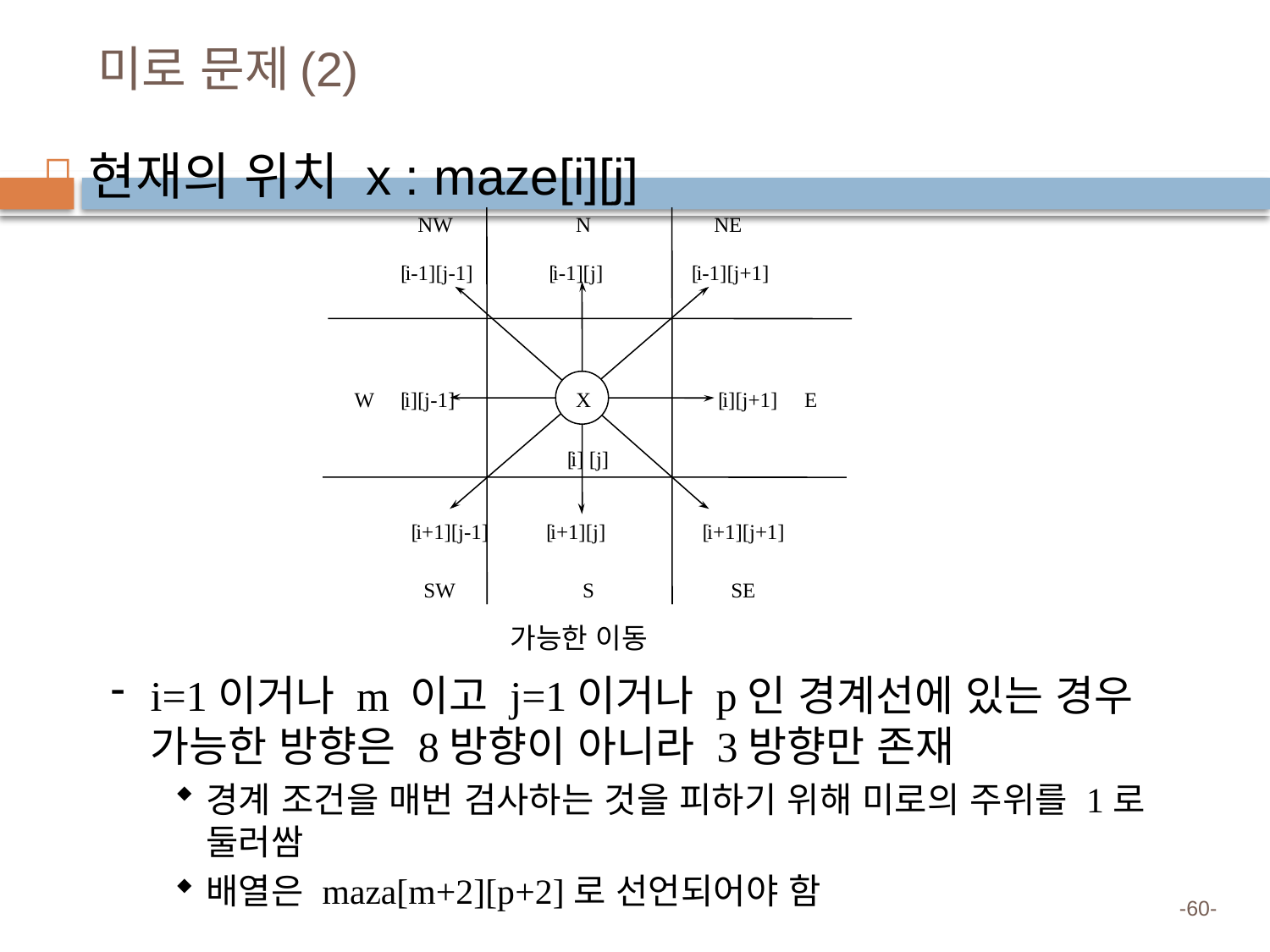

# 미로 문제(2)
현재의 위치 x : maze[i][j]

NW
N
NE

[
i-1][j-1]
[
i-1][j]
[
i-1][j+1]

W
[
i][j-1]
X
[
i][j+1]
E

[
i] [j]

[
i+1][j-1]
[
i+1][j]
[
i+1][j+1]

SW
S
SE
가능한 이동
i=1이거나 m 이고 j=1이거나 p인 경계선에 있는 경우 가능한 방향은 8방향이 아니라 3방향만 존재
경계 조건을 매번 검사하는 것을 피하기 위해 미로의 주위를 1로 둘러쌈
배열은 maza[m+2][p+2]로 선언되어야 함